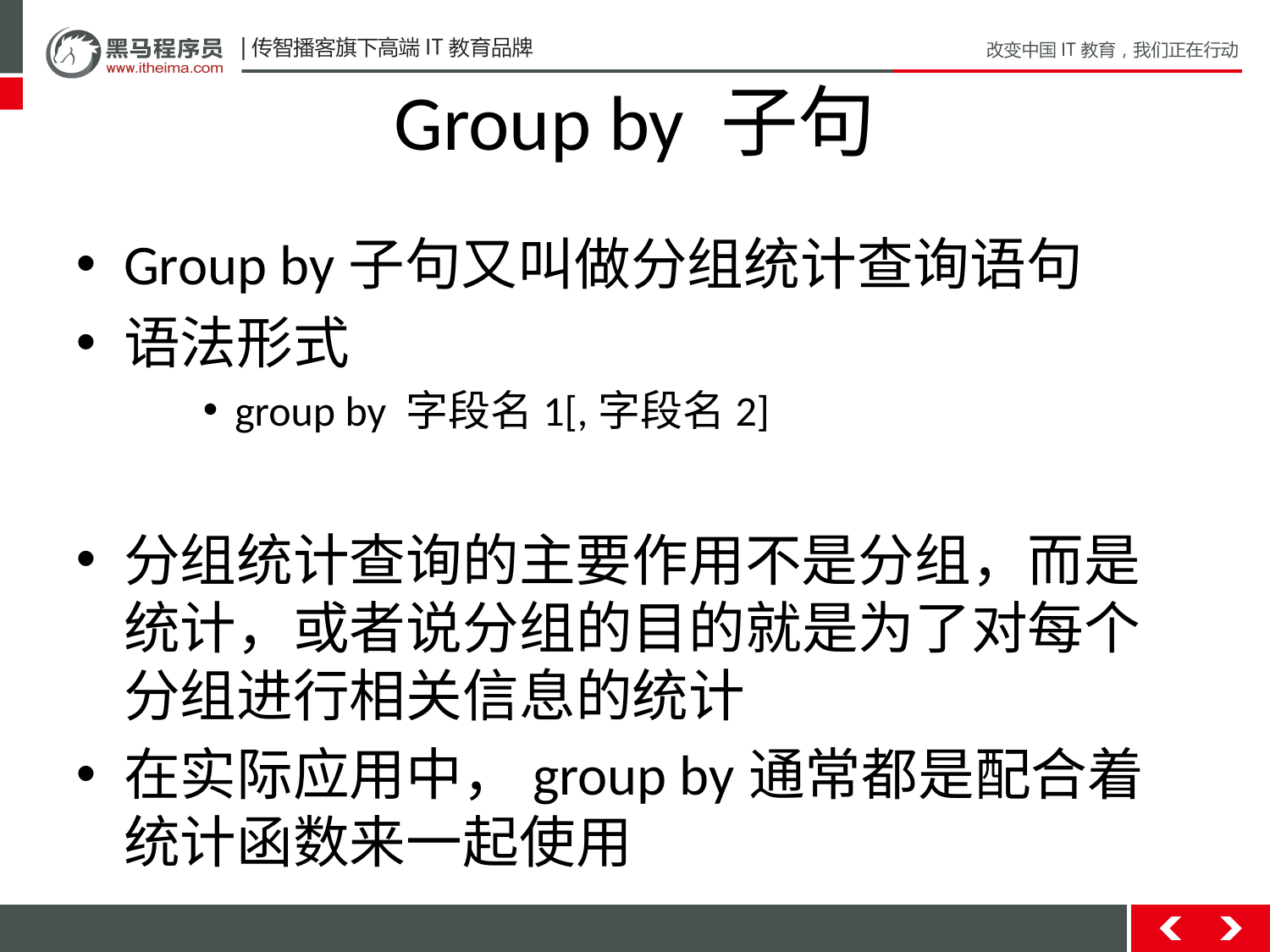

# Group by 子句
Group by子句又叫做分组统计查询语句
语法形式
group by 字段名1[,字段名2]

分组统计查询的主要作用不是分组，而是统计，或者说分组的目的就是为了对每个分组进行相关信息的统计
在实际应用中，group by通常都是配合着统计函数来一起使用